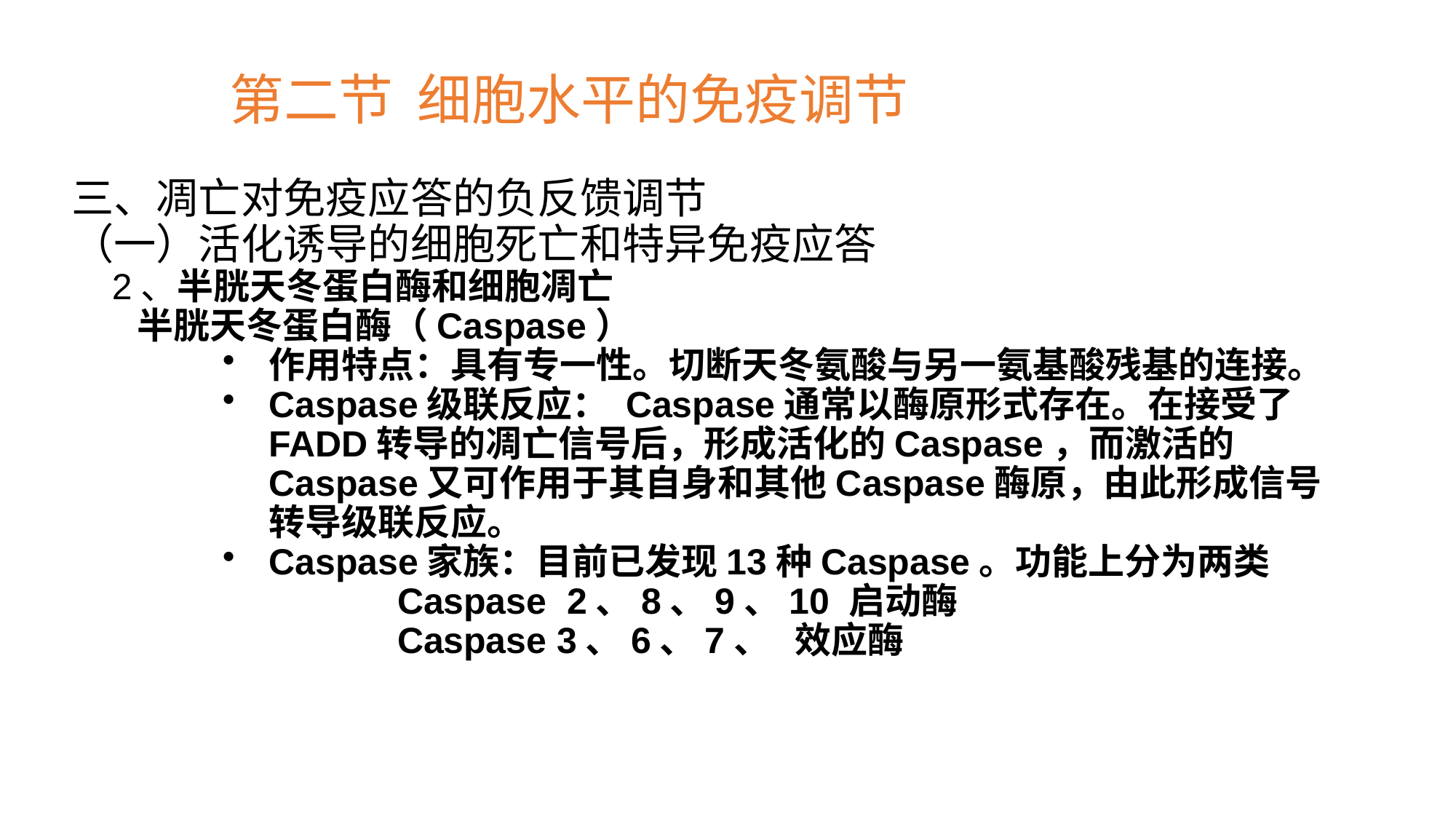

# 第二节  细胞水平的免疫调节
三、凋亡对免疫应答的负反馈调节
（一）活化诱导的细胞死亡和特异免疫应答
    2、半胱天冬蛋白酶和细胞凋亡
       半胱天冬蛋白酶（Caspase）
作用特点：具有专一性。切断天冬氨酸与另一氨基酸残基的连接。
Caspase级联反应： Caspase通常以酶原形式存在。在接受了FADD转导的凋亡信号后，形成活化的Caspase，而激活的Caspase又可作用于其自身和其他Caspase酶原，由此形成信号转导级联反应。
Caspase家族：目前已发现13种Caspase。功能上分为两类
                                Caspase  2、8、9、10 启动酶
                                Caspase 3、6、7、   效应酶